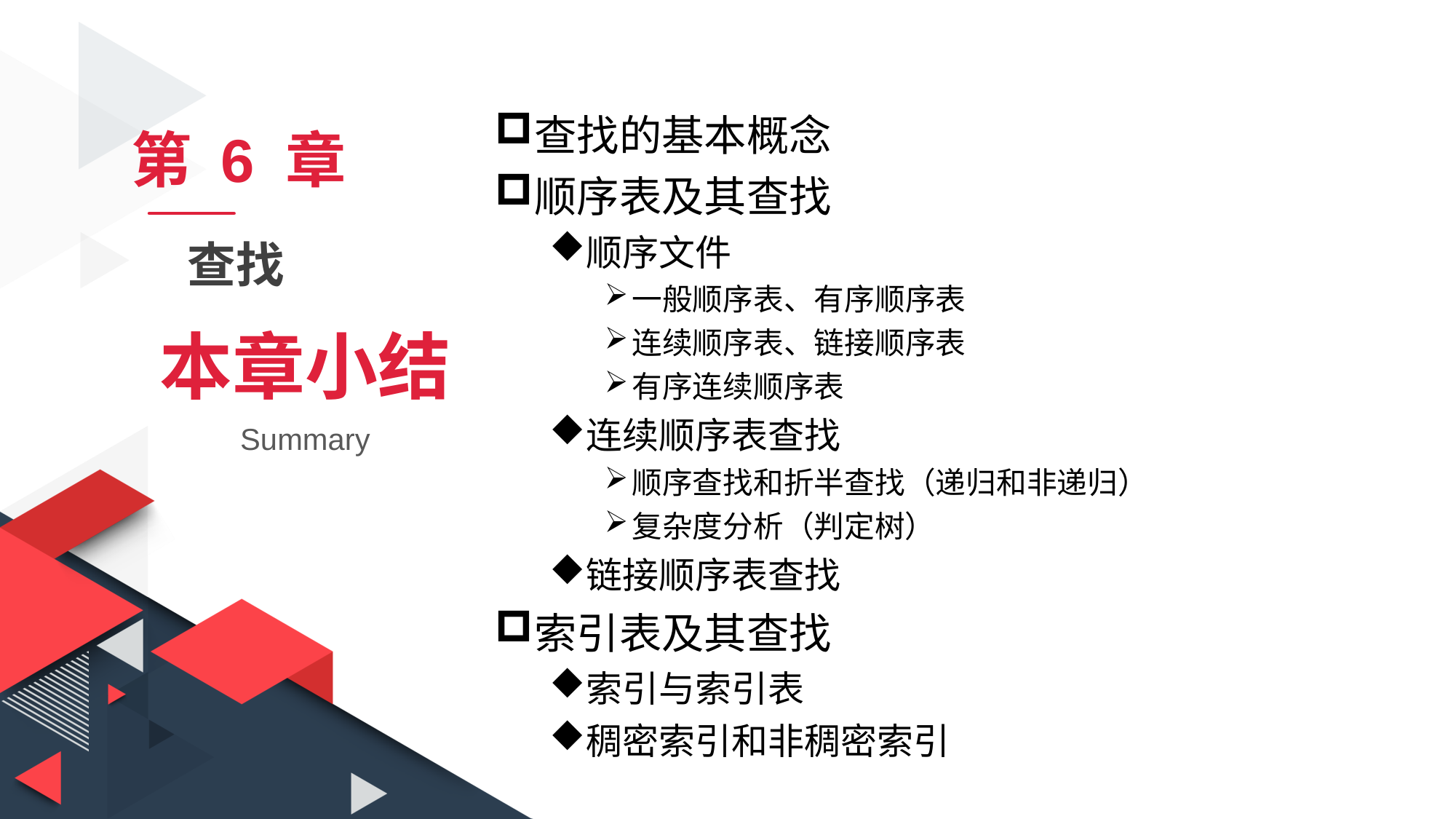

查找的基本概念
顺序表及其查找
顺序文件
一般顺序表、有序顺序表
连续顺序表、链接顺序表
有序连续顺序表
连续顺序表查找
顺序查找和折半查找（递归和非递归）
复杂度分析（判定树）
链接顺序表查找
索引表及其查找
索引与索引表
稠密索引和非稠密索引

第 6 章
查找
本章小结
Summary